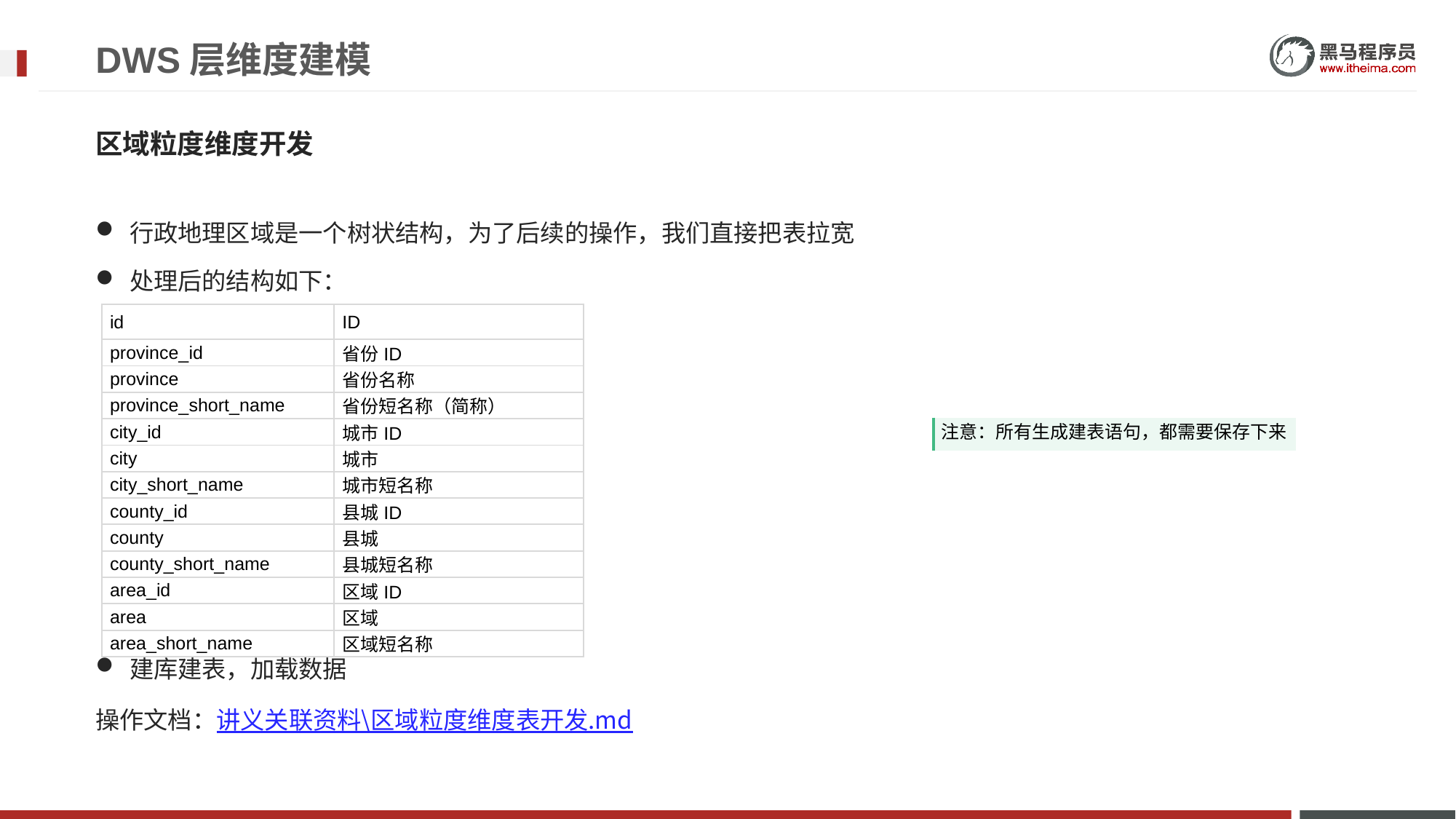

# DWS层维度建模
区域粒度维度开发
行政地理区域是一个树状结构，为了后续的操作，我们直接把表拉宽
处理后的结构如下：

建库建表，加载数据
操作文档：讲义关联资料\区域粒度维度表开发.md

| id | ID |
| --- | --- |
| province\_id | 省份ID |
| province | 省份名称 |
| province\_short\_name | 省份短名称（简称） |
| city\_id | 城市ID |
| city | 城市 |
| city\_short\_name | 城市短名称 |
| county\_id | 县城ID |
| county | 县城 |
| county\_short\_name | 县城短名称 |
| area\_id | 区域ID |
| area | 区域 |
| area\_short\_name | 区域短名称 |
| 注意：所有生成建表语句，都需要保存下来 |
| --- |